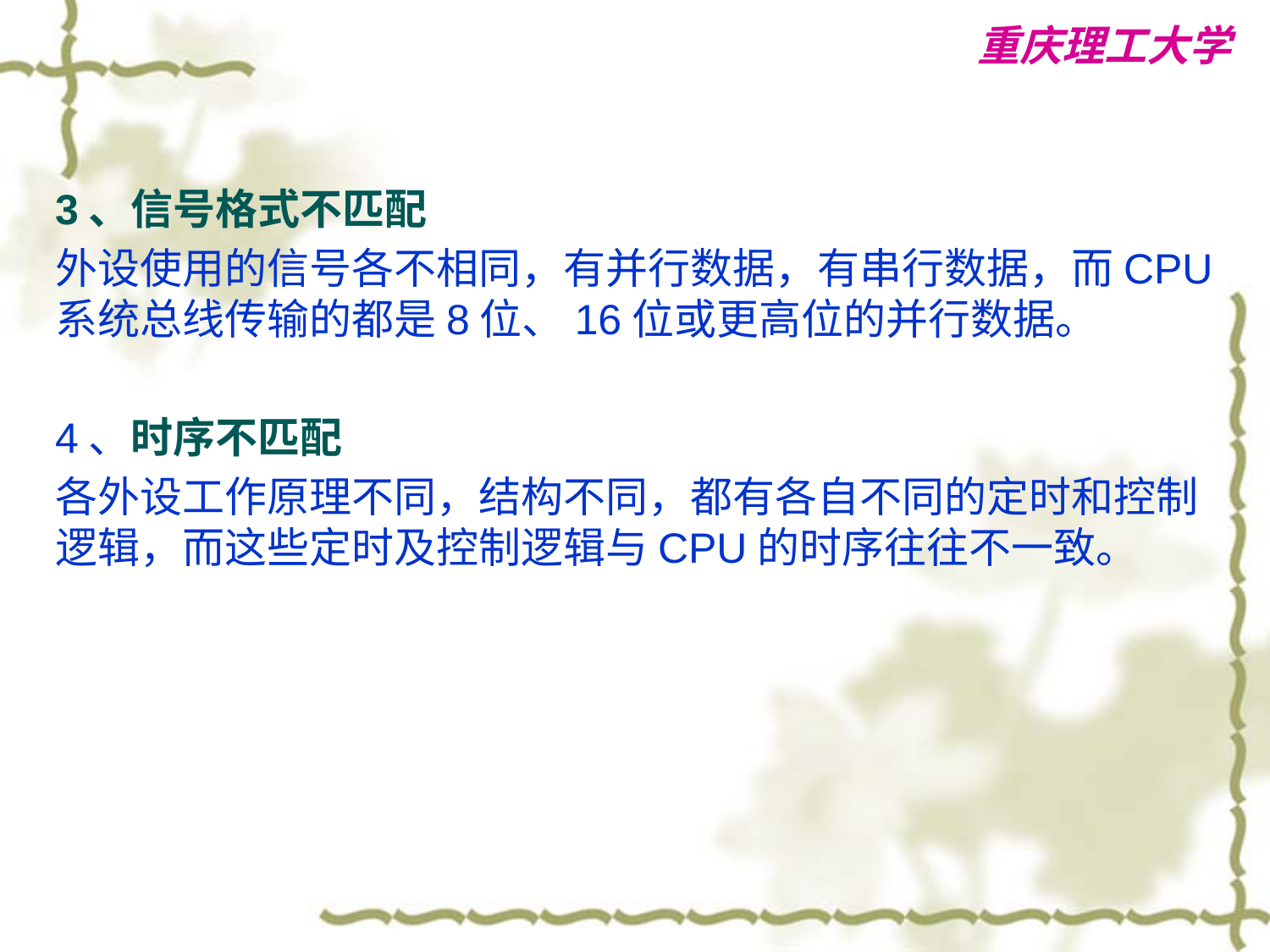

3、信号格式不匹配
外设使用的信号各不相同，有并行数据，有串行数据，而CPU系统总线传输的都是8位、16位或更高位的并行数据。

4、时序不匹配
各外设工作原理不同，结构不同，都有各自不同的定时和控制逻辑，而这些定时及控制逻辑与CPU的时序往往不一致。